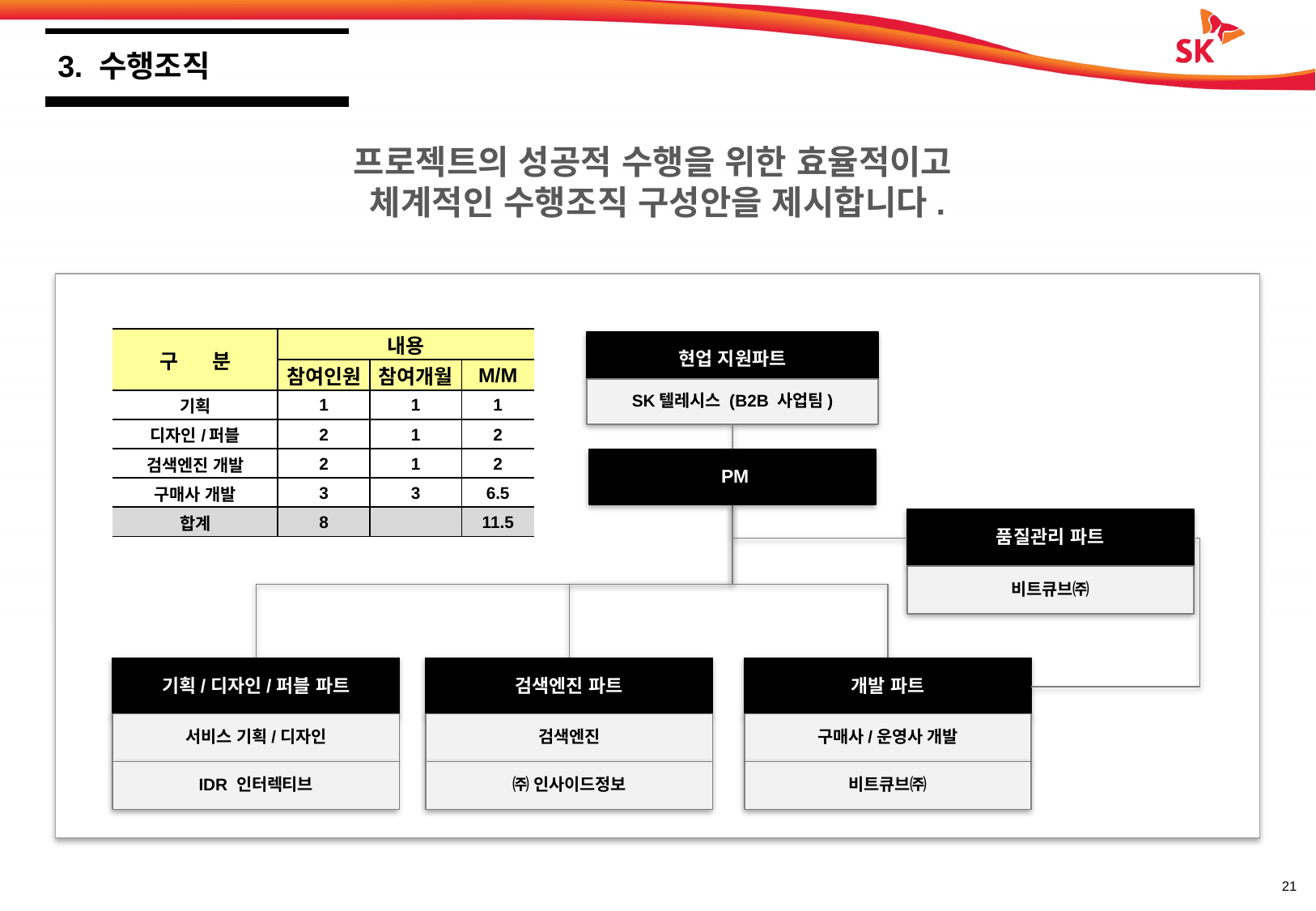

3. 수행조직
프로젝트의 성공적 수행을 위한 효율적이고
체계적인 수행조직 구성안을 제시합니다.

| 구 분 | 내용 |  |  |
| --- | --- | --- | --- |
|  | 참여인원 | 참여개월 | M/M |
| 기획 | 1 | 1 | 1 |
| 디자인/퍼블 | 2 | 1 | 2 |
| 검색엔진 개발 | 2 | 1 | 2 |
| 구매사 개발 | 3 | 3 | 6.5 |
| 합계 | 8 |  | 11.5 |
현업 지원파트
SK텔레시스 (B2B 사업팀)
 PM
품질관리 파트
비트큐브㈜
기획/디자인/퍼블 파트
검색엔진 파트
개발 파트
서비스 기획/디자인
검색엔진
구매사/운영사 개발
IDR 인터렉티브
㈜ 인사이드정보
비트큐브㈜